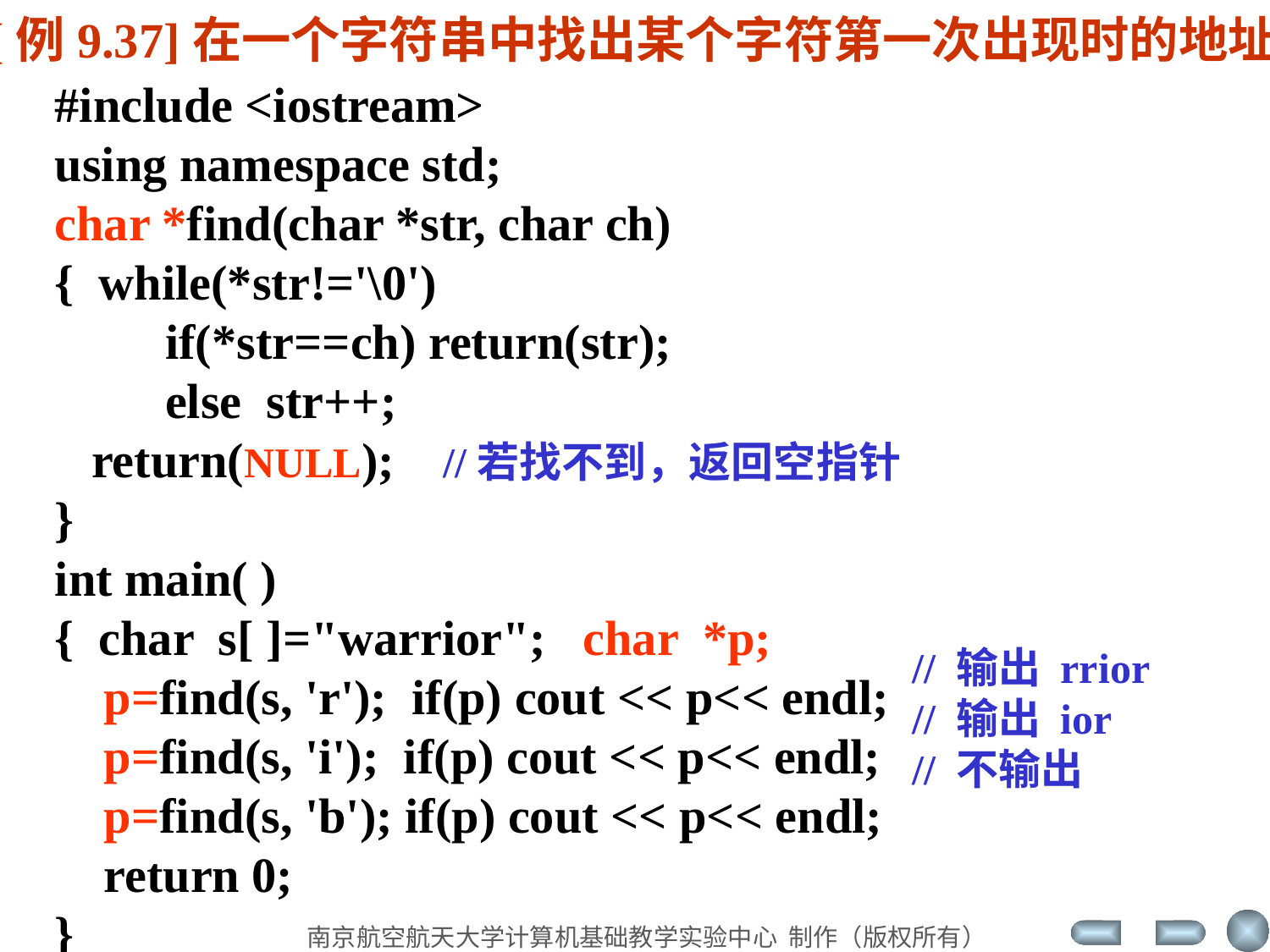

[例9.37]在一个字符串中找出某个字符第一次出现时的地址
#include <iostream>
using namespace std;
char *find(char *str, char ch)
{  while(*str!='\0')
         if(*str==ch) return(str);
         else  str++;
   return(NULL);    //若找不到，返回空指针
}
int main( )
{  char  s[ ]="warrior";   char  *p;
    p=find(s, 'r');  if(p) cout << p<< endl;
    p=find(s, 'i');  if(p) cout << p<< endl;
    p=find(s, 'b'); if(p) cout << p<< endl;
    return 0;
}
// 输出 rrior
// 输出 ior
// 不输出